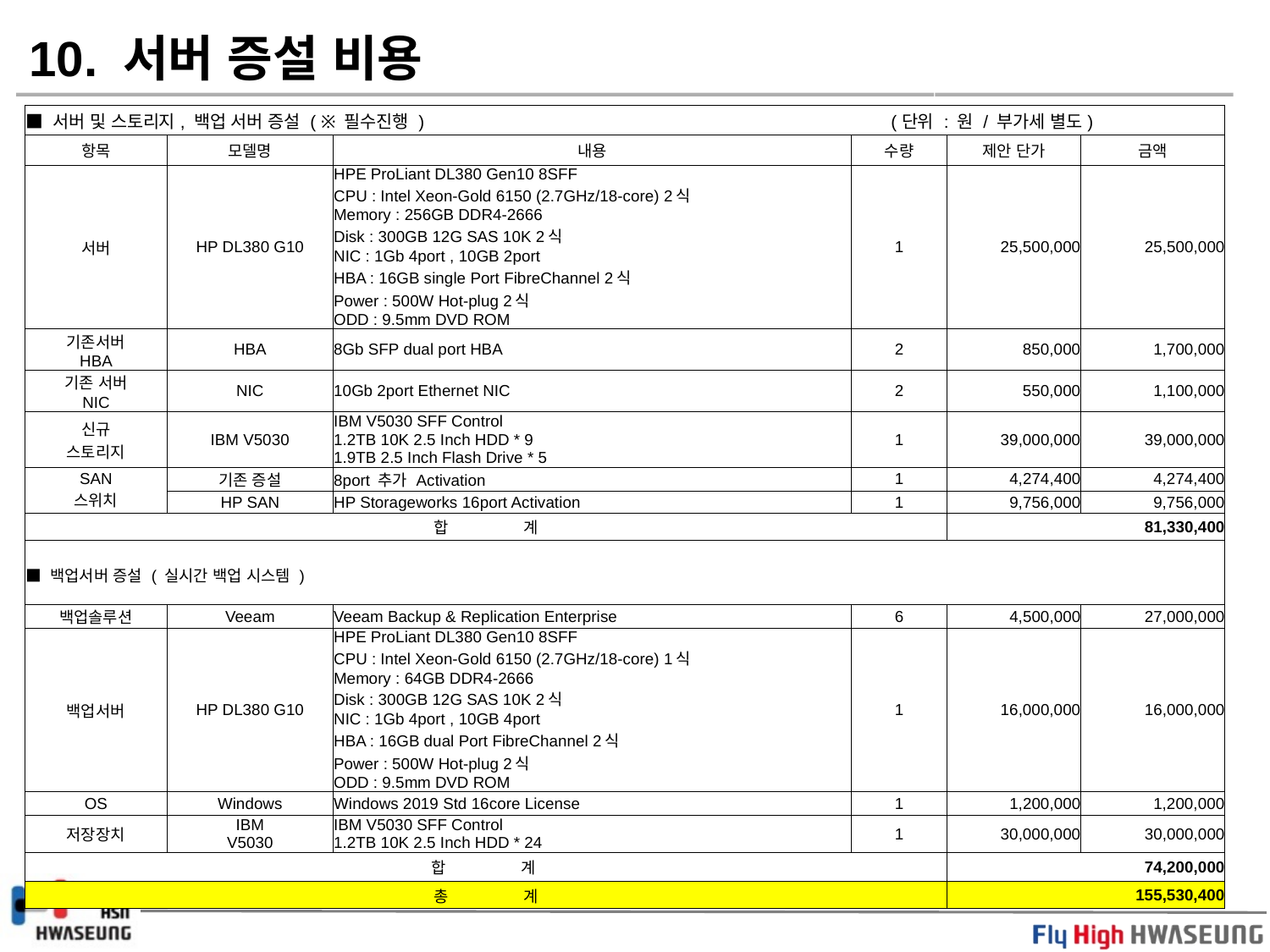

10. 서버 증설 비용

| ■ 서버 및 스토리지, 백업 서버 증설 ( ※ 필수진행 ) (단위 : 원 / 부가세 별도) |  |  |  |  |  |
| --- | --- | --- | --- | --- | --- |
| 항목 | 모델명 | 내용 | 수량 | 제안 단가 | 금액 |
| 서버 | HP DL380 G10 | HPE ProLiant DL380 Gen10 8SFF CPU : Intel Xeon-Gold 6150 (2.7GHz/18-core) 2식 Memory : 256GB DDR4-2666 Disk : 300GB 12G SAS 10K 2식 NIC : 1Gb 4port , 10GB 2port HBA : 16GB single Port FibreChannel 2식 Power : 500W Hot-plug 2식 ODD : 9.5mm DVD ROM | 1 | 25,500,000 | 25,500,000 |
| 기존서버 HBA | HBA | 8Gb SFP dual port HBA | 2 | 850,000 | 1,700,000 |
| 기존 서버 NIC | NIC | 10Gb 2port Ethernet NIC | 2 | 550,000 | 1,100,000 |
| 신규 스토리지 | IBM V5030 | IBM V5030 SFF Control 1.2TB 10K 2.5 Inch HDD \* 9 1.9TB 2.5 Inch Flash Drive \* 5 | 1 | 39,000,000 | 39,000,000 |
| SAN 스위치 | 기존 증설 | 8port 추가 Activation | 1 | 4,274,400 | 4,274,400 |
|  | HP SAN | HP Storageworks 16port Activation | 1 | 9,756,000 | 9,756,000 |
| 합 계 |  |  |  | 81,330,400 |  |
| ■ 백업서버 증설 ( 실시간 백업 시스템 ) |  |  |  |  |  |
| 백업솔루션 | Veeam | Veeam Backup & Replication Enterprise | 6 | 4,500,000 | 27,000,000 |
| 백업서버 | HP DL380 G10 | HPE ProLiant DL380 Gen10 8SFF CPU : Intel Xeon-Gold 6150 (2.7GHz/18-core) 1식 Memory : 64GB DDR4-2666 Disk : 300GB 12G SAS 10K 2식 NIC : 1Gb 4port , 10GB 4port HBA : 16GB dual Port FibreChannel 2식 Power : 500W Hot-plug 2식 ODD : 9.5mm DVD ROM | 1 | 16,000,000 | 16,000,000 |
| OS | Windows | Windows 2019 Std 16core License | 1 | 1,200,000 | 1,200,000 |
| 저장장치 | IBM V5030 | IBM V5030 SFF Control 1.2TB 10K 2.5 Inch HDD \* 24 | 1 | 30,000,000 | 30,000,000 |
| 합 계 |  |  |  | 74,200,000 |  |
| 총 계 |  |  |  | 155,530,400 |  |